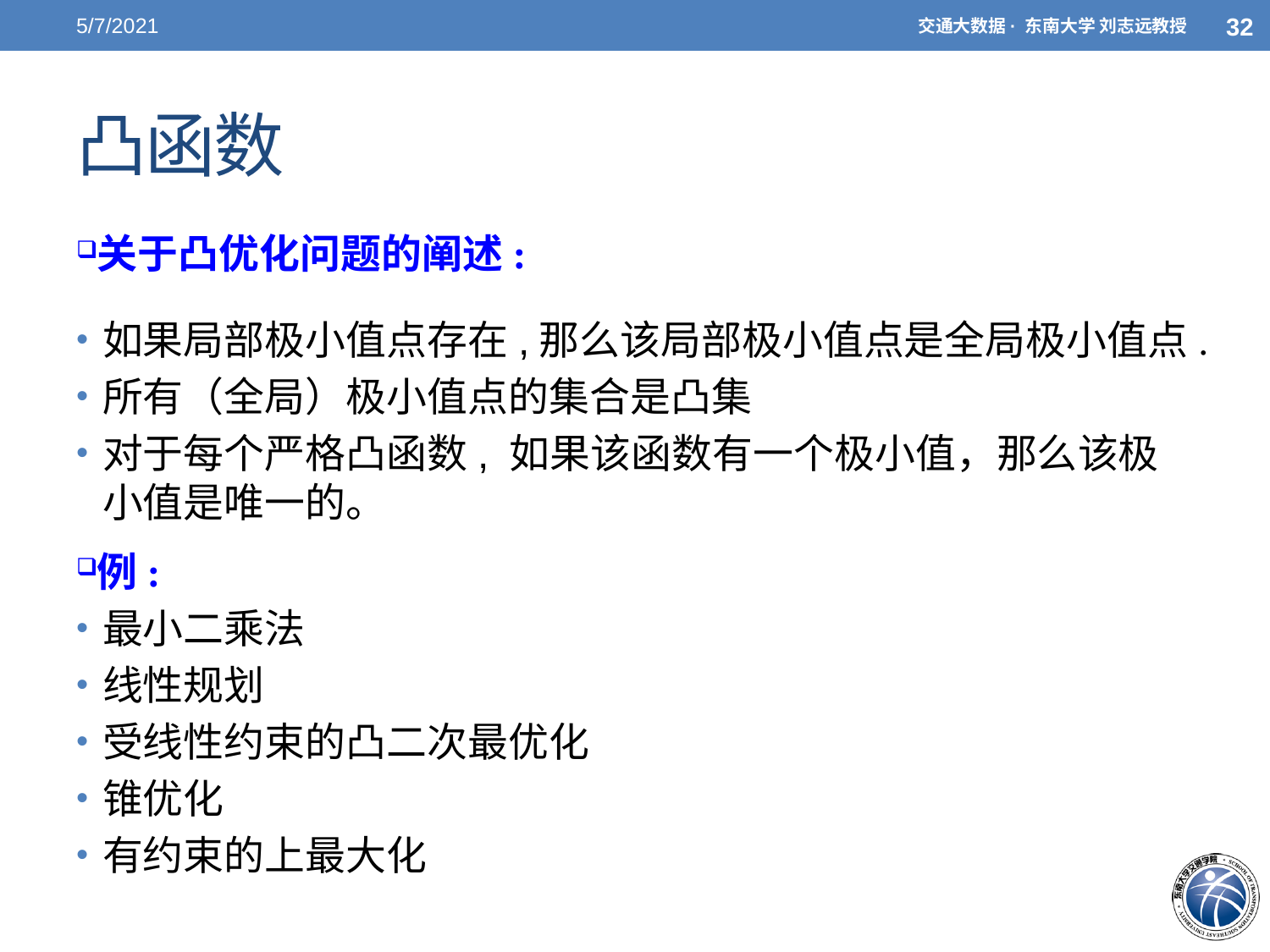

5/7/2021
交通大数据· 东南大学 刘志远教授
32
# 凸函数
关于凸优化问题的阐述:
如果局部极小值点存在,那么该局部极小值点是全局极小值点.
所有（全局）极小值点的集合是凸集
对于每个严格凸函数, 如果该函数有一个极小值，那么该极小值是唯一的。
例:
最小二乘法
线性规划
受线性约束的凸二次最优化
锥优化
有约束的上最大化